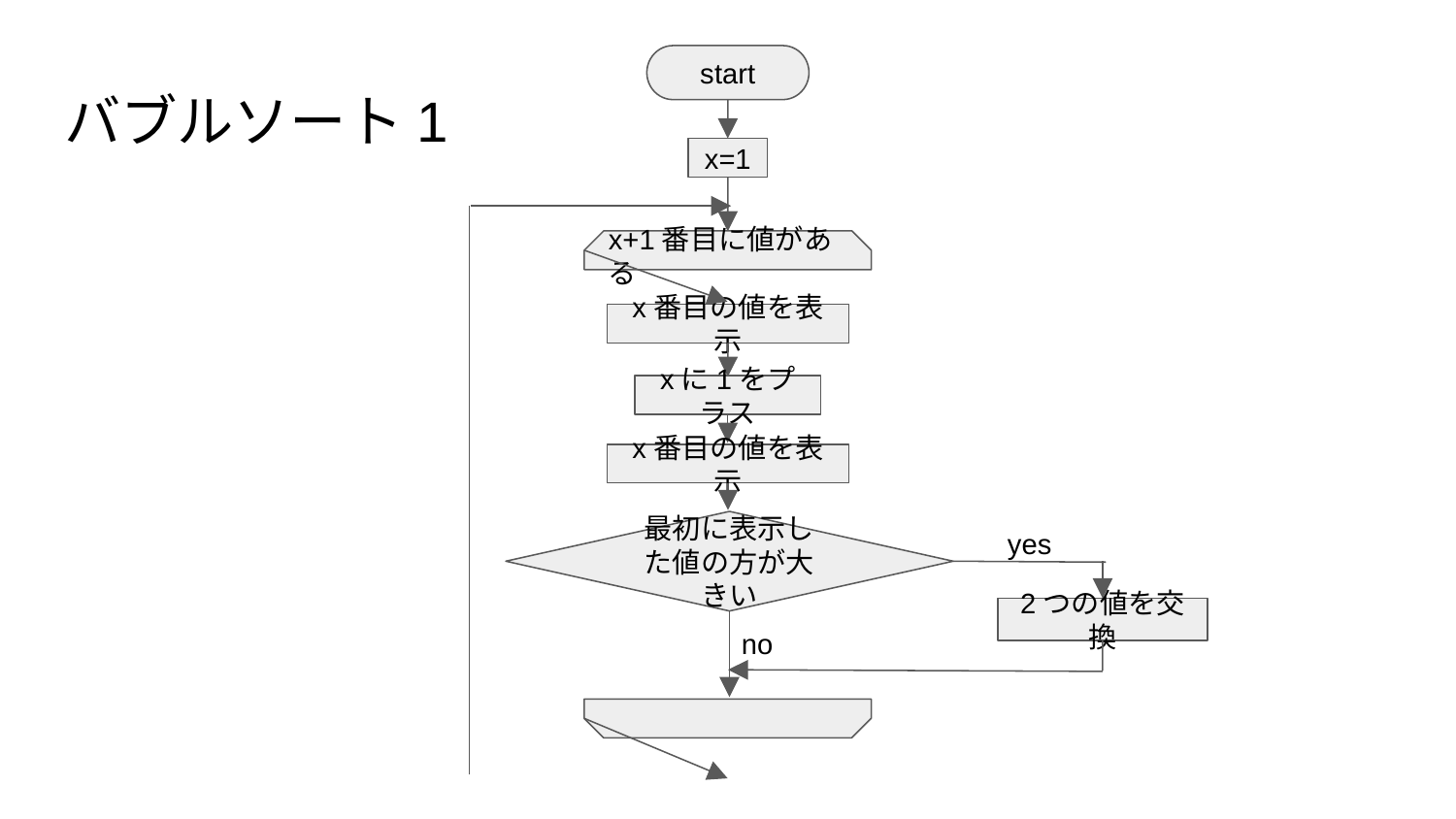

start
# バブルソート1
x=1
x+1番目に値がある
x番目の値を表示
xに1をプラス
x番目の値を表示
最初に表示した値の方が大きい
yes
2つの値を交換
no